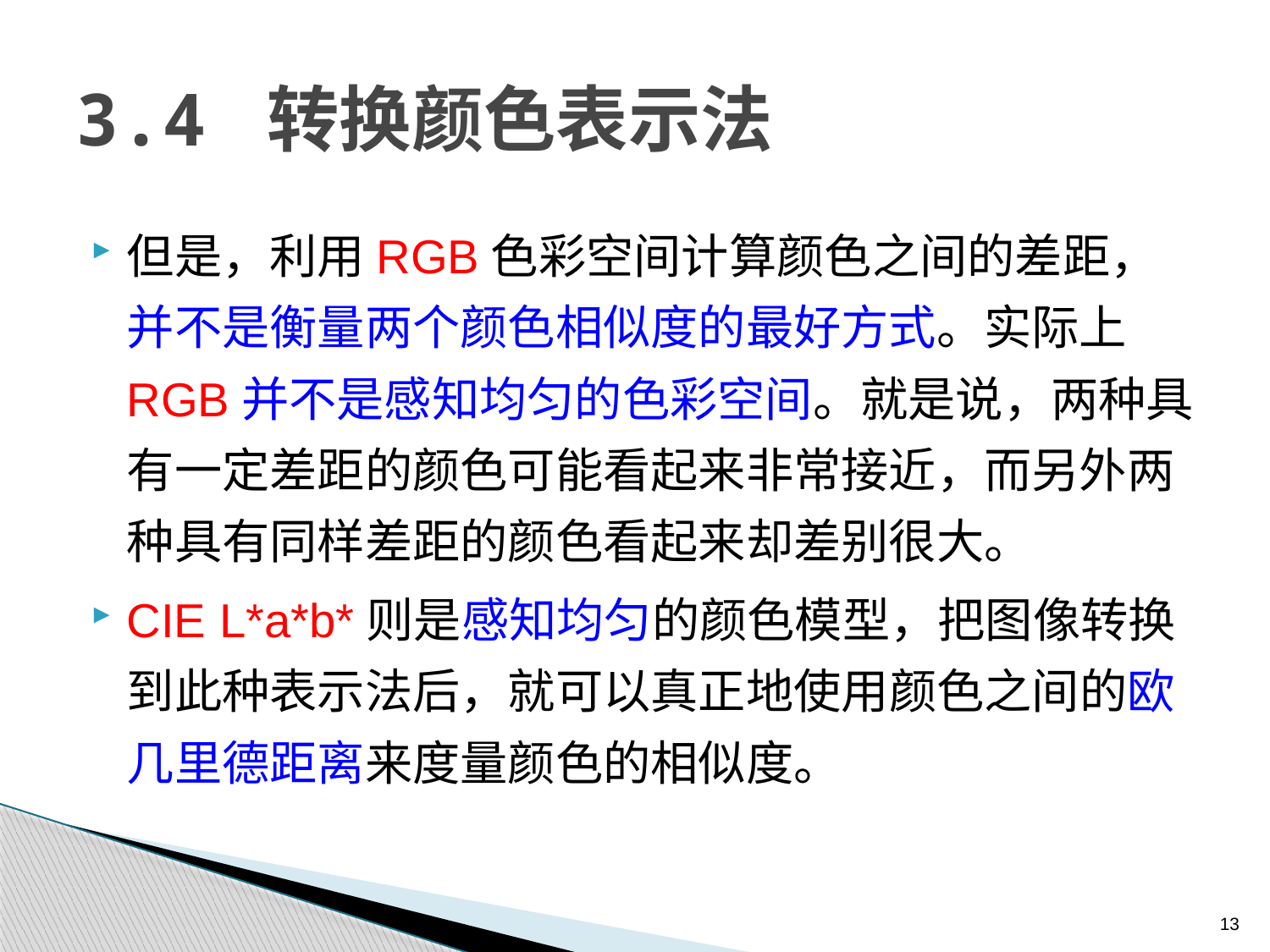

# 3.4 转换颜色表示法
但是，利用RGB色彩空间计算颜色之间的差距，并不是衡量两个颜色相似度的最好方式。实际上RGB并不是感知均匀的色彩空间。就是说，两种具有一定差距的颜色可能看起来非常接近，而另外两种具有同样差距的颜色看起来却差别很大。
CIE L*a*b*则是感知均匀的颜色模型，把图像转换到此种表示法后，就可以真正地使用颜色之间的欧几里德距离来度量颜色的相似度。
13